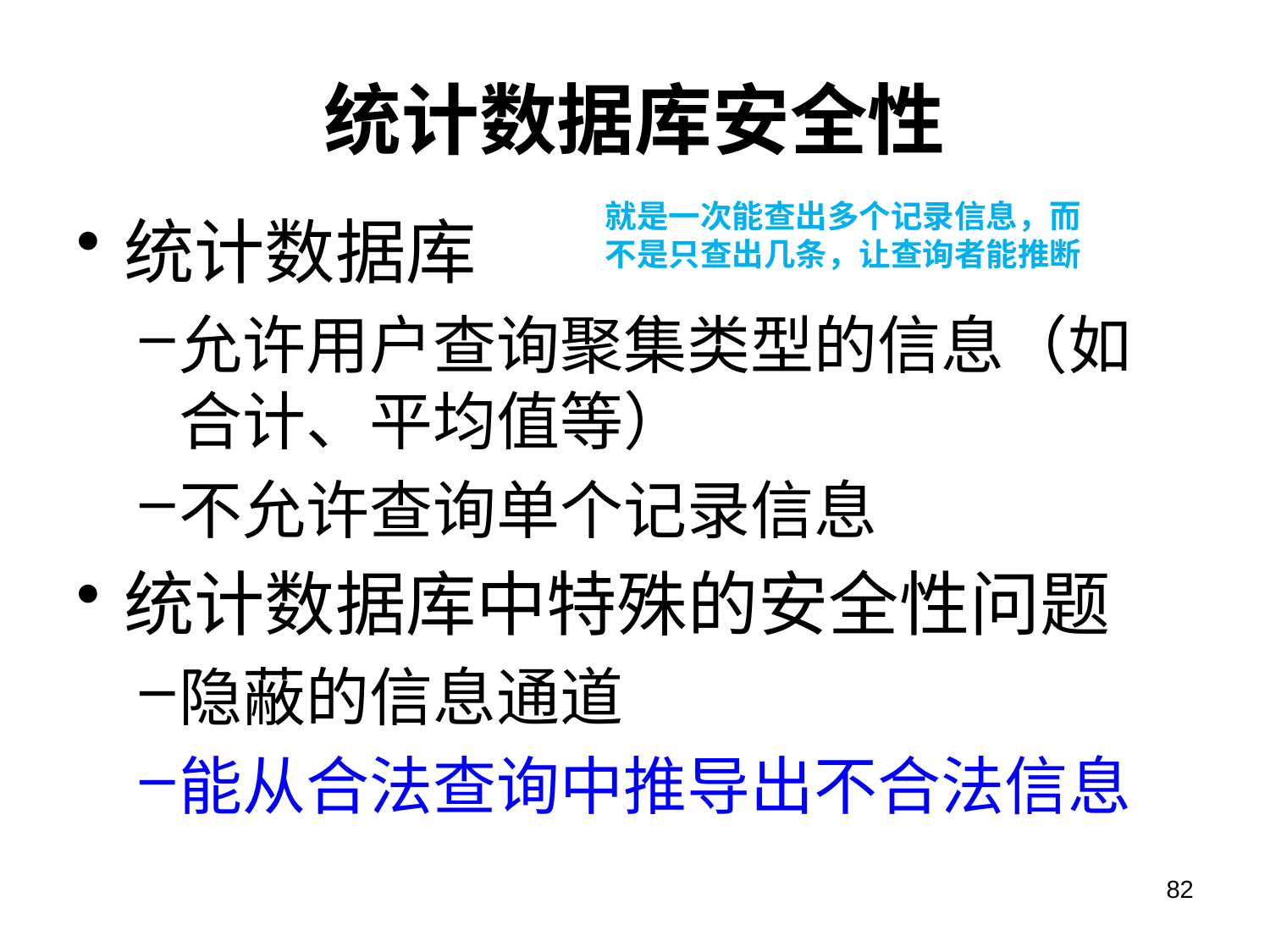

# 统计数据库安全性
就是一次能查出多个记录信息，而不是只查出几条，让查询者能推断
统计数据库
允许用户查询聚集类型的信息（如合计、平均值等）
不允许查询单个记录信息
统计数据库中特殊的安全性问题
隐蔽的信息通道
能从合法查询中推导出不合法信息
82